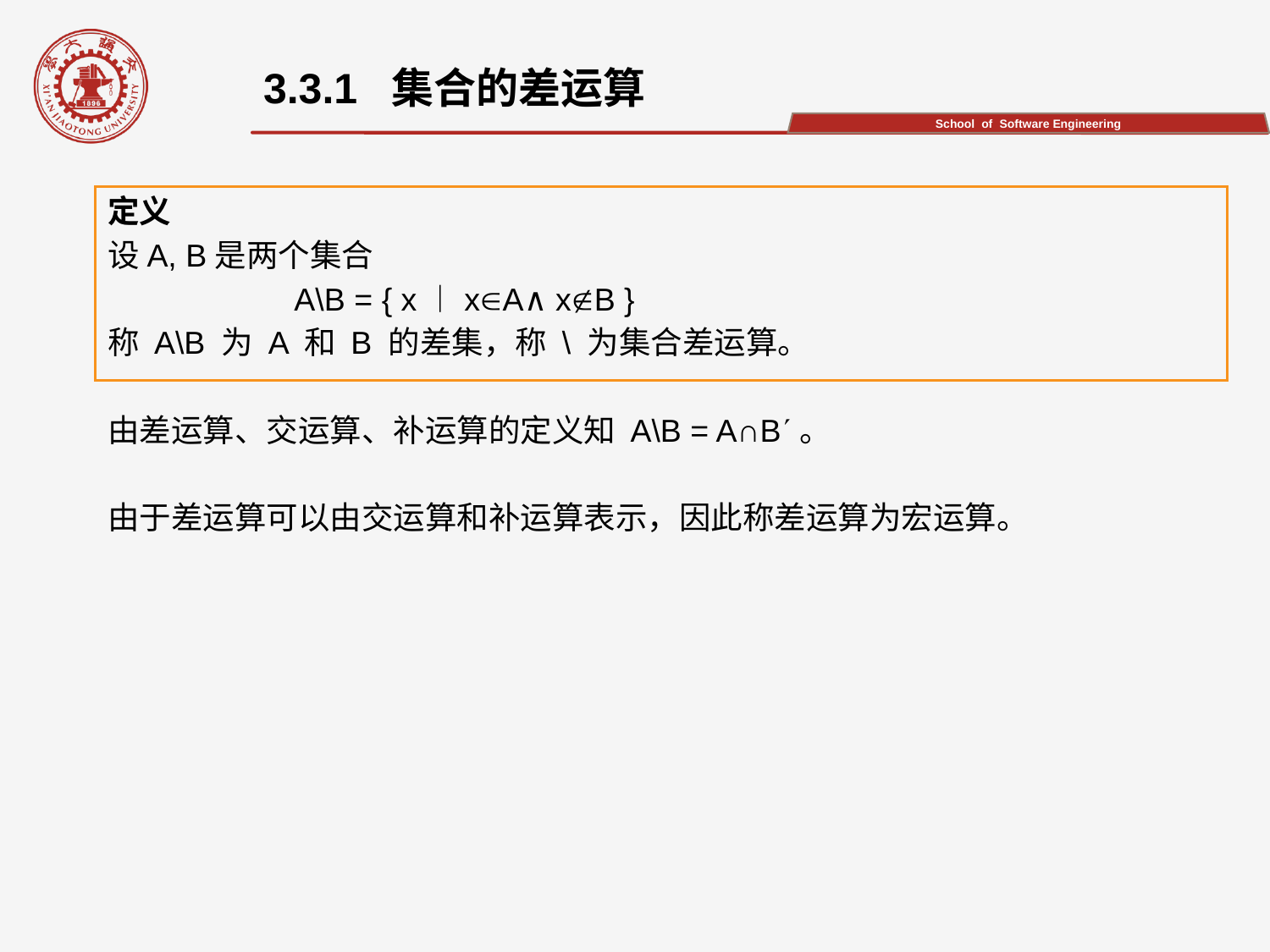

3.3.1  集合的差运算

定义
设A, B是两个集合
                     A\B = { x︱x∈A∧x∉B }
称 A\B 为 A 和 B 的差集，称 \ 为集合差运算。

由差运算、交运算、补运算的定义知 A\B = A∩B′。

由于差运算可以由交运算和补运算表示，因此称差运算为宏运算。